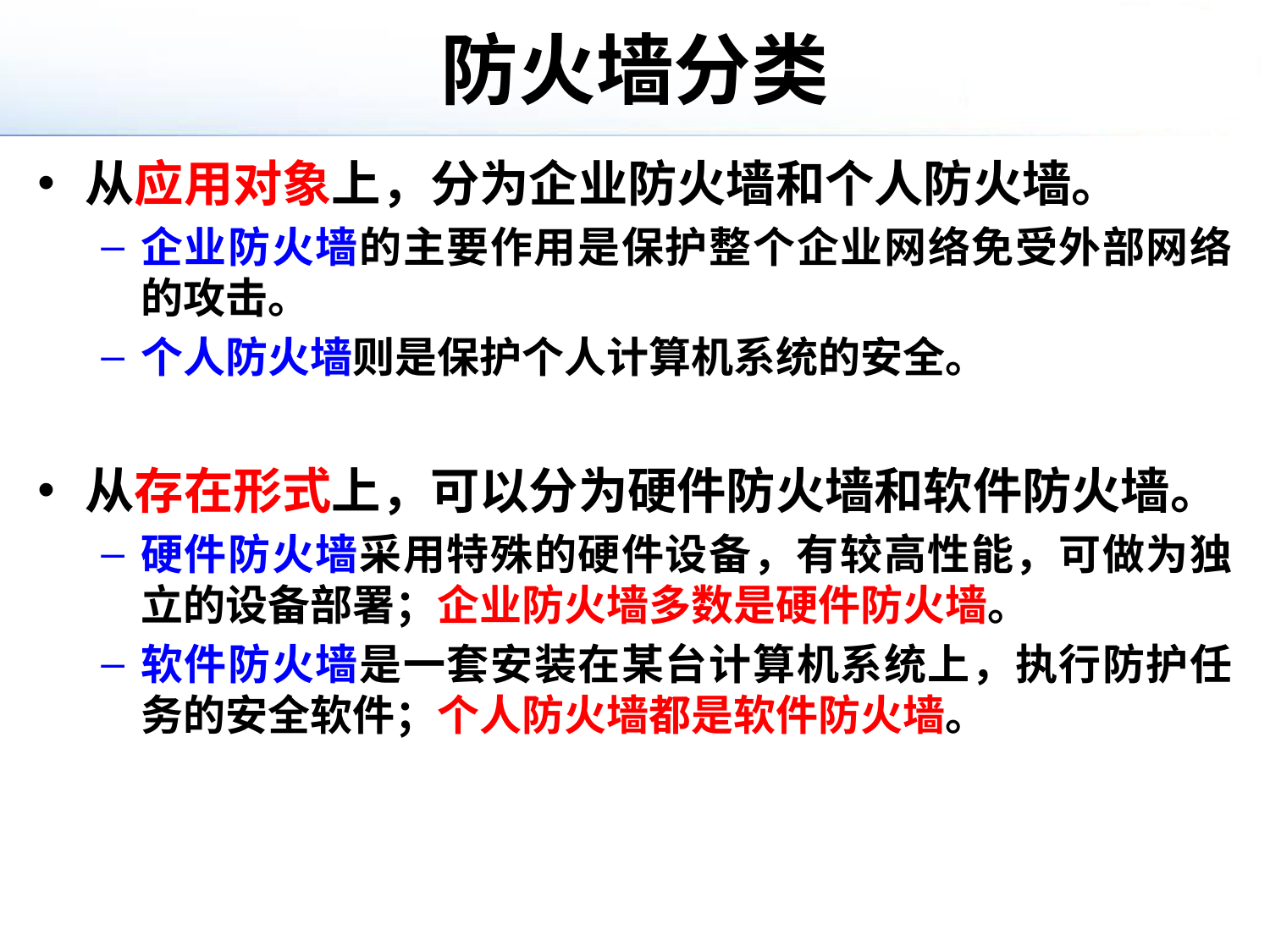

# 防火墙分类
从应用对象上，分为企业防火墙和个人防火墙。
企业防火墙的主要作用是保护整个企业网络免受外部网络的攻击。
个人防火墙则是保护个人计算机系统的安全。

从存在形式上，可以分为硬件防火墙和软件防火墙。
硬件防火墙采用特殊的硬件设备，有较高性能，可做为独立的设备部署；企业防火墙多数是硬件防火墙。
软件防火墙是一套安装在某台计算机系统上，执行防护任务的安全软件；个人防火墙都是软件防火墙。